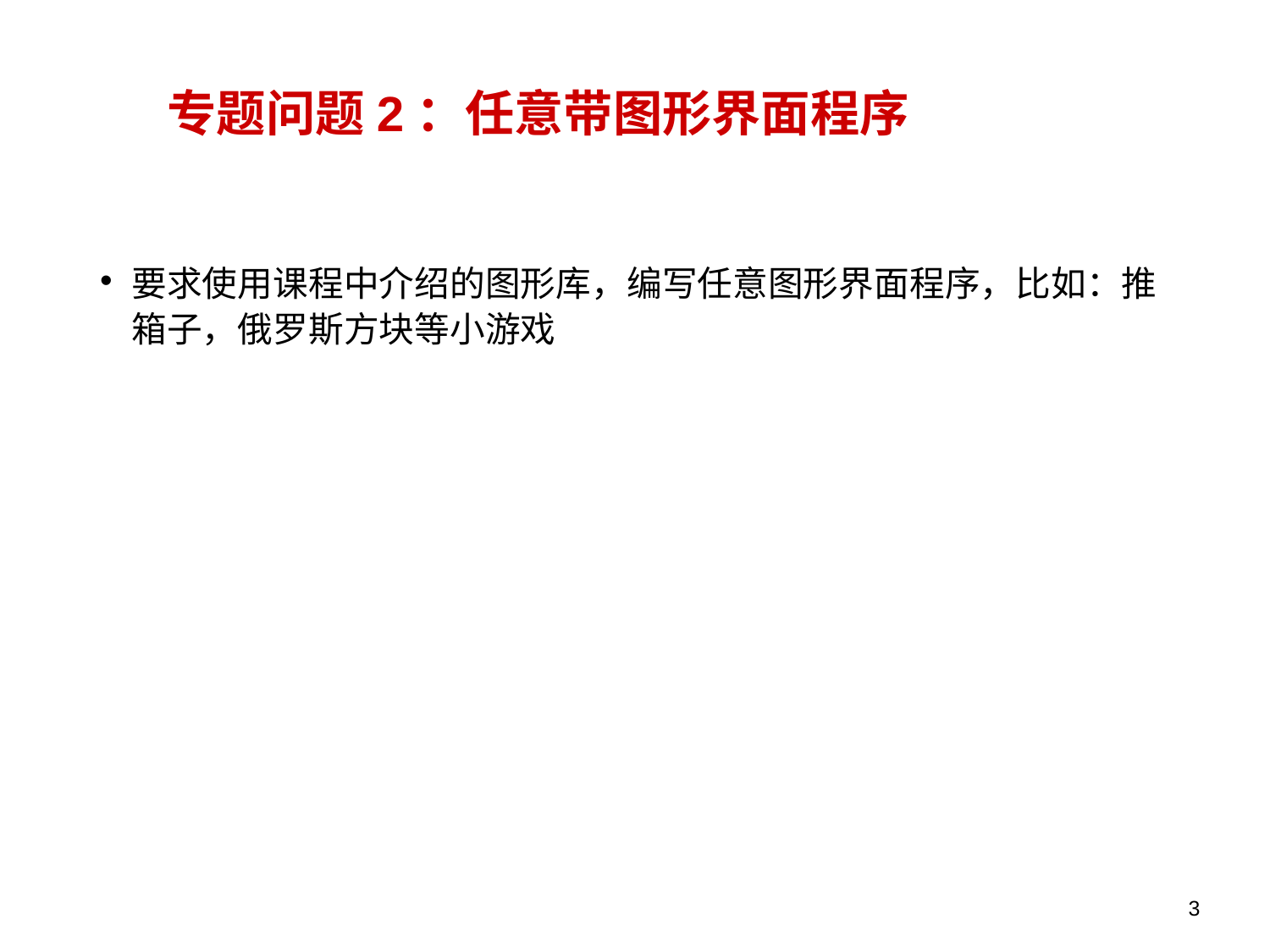

要求使用课程中介绍的图形库，编写任意图形界面程序，比如：推箱子，俄罗斯方块等小游戏

专题问题2：任意带图形界面程序
3